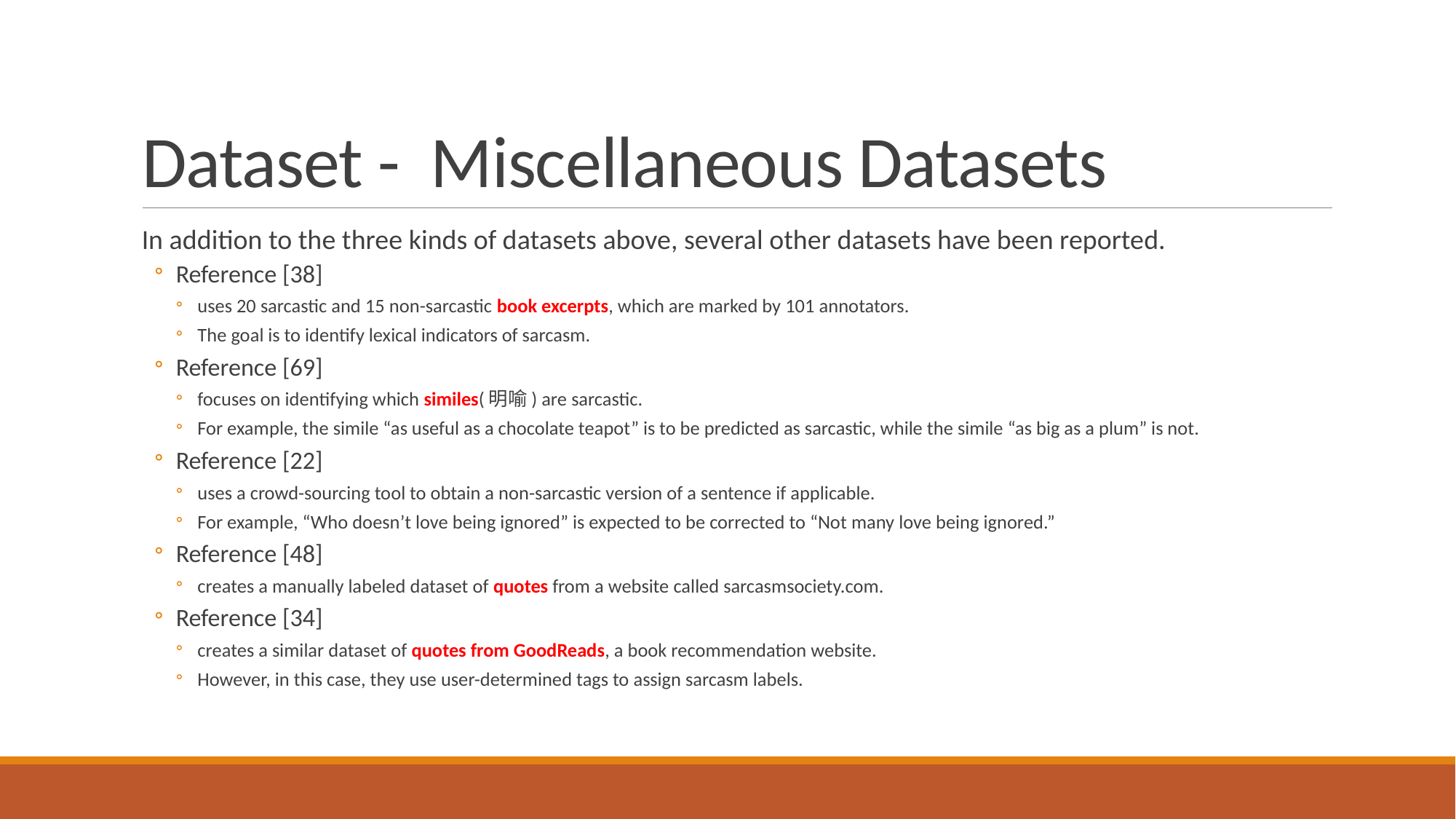

# Dataset -  Miscellaneous Datasets
In addition to the three kinds of datasets above, several other datasets have been reported.
Reference [38]
uses 20 sarcastic and 15 non-sarcastic book excerpts, which are marked by 101 annotators.
The goal is to identify lexical indicators of sarcasm.
Reference [69]
focuses on identifying which similes(明喻) are sarcastic.
For example, the simile “as useful as a chocolate teapot” is to be predicted as sarcastic, while the simile “as big as a plum” is not.
Reference [22]
uses a crowd-sourcing tool to obtain a non-sarcastic version of a sentence if applicable.
For example, “Who doesn’t love being ignored” is expected to be corrected to “Not many love being ignored.”
Reference [48]
creates a manually labeled dataset of quotes from a website called sarcasmsociety.com.
Reference [34]
creates a similar dataset of quotes from GoodReads, a book recommendation website.
However, in this case, they use user-determined tags to assign sarcasm labels.